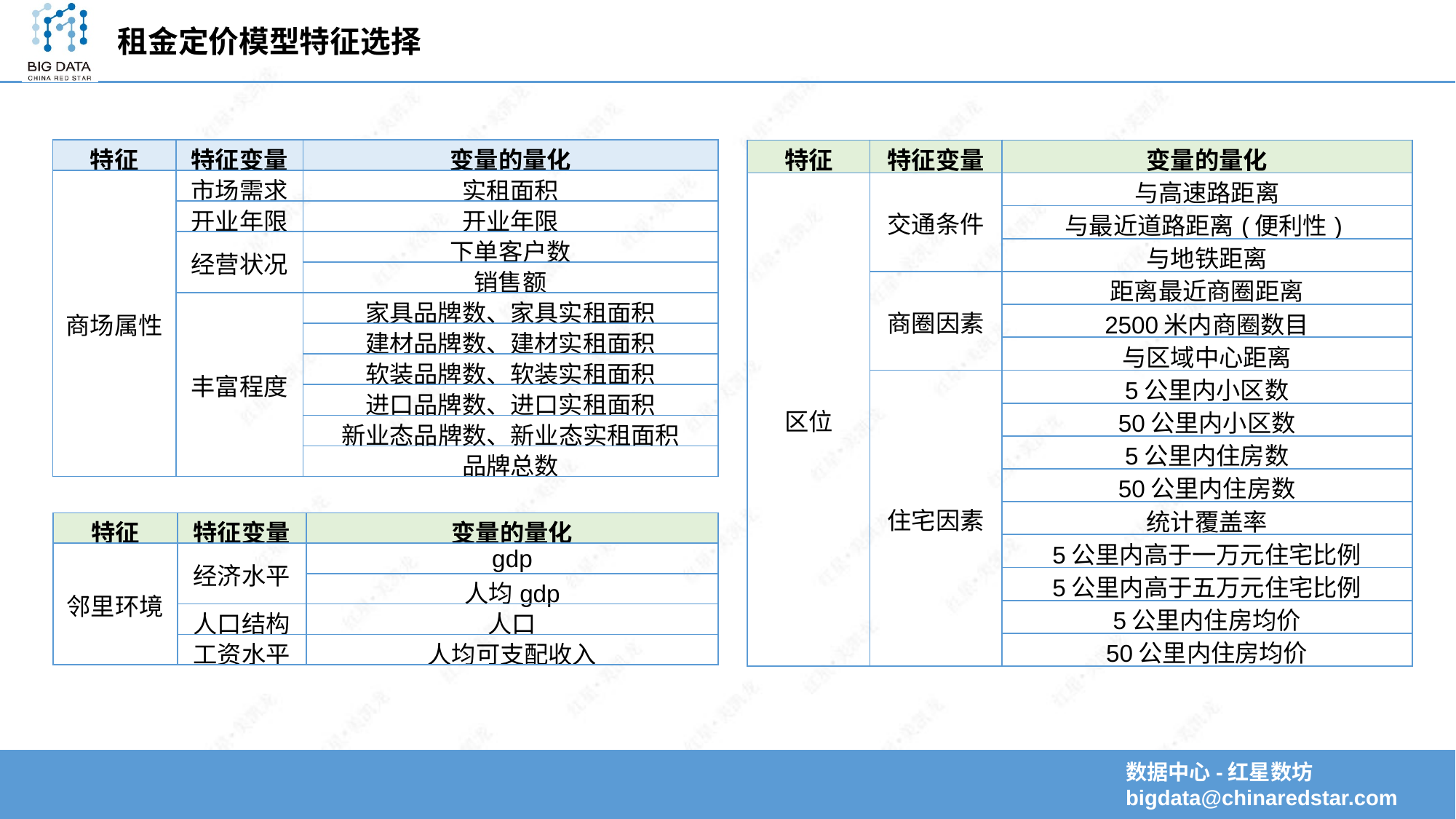

租金定价模型特征选择
| 特征 | 特征变量 | 变量的量化 |
| --- | --- | --- |
| 商场属性 | 市场需求 | 实租面积 |
|  | 开业年限 | 开业年限 |
|  | 经营状况 | 下单客户数 |
|  |  | 销售额 |
|  | 丰富程度 | 家具品牌数、家具实租面积 |
|  |  | 建材品牌数、建材实租面积 |
|  |  | 软装品牌数、软装实租面积 |
|  |  | 进口品牌数、进口实租面积 |
|  |  | 新业态品牌数、新业态实租面积 |
|  |  | 品牌总数 |
| 特征 | 特征变量 | 变量的量化 |
| --- | --- | --- |
| 区位 | 交通条件 | 与高速路距离 |
|  |  | 与最近道路距离(便利性) |
|  |  | 与地铁距离 |
|  | 商圈因素 | 距离最近商圈距离 |
|  |  | 2500米内商圈数目 |
|  |  | 与区域中心距离 |
|  | 住宅因素 | 5公里内小区数 |
|  |  | 50公里内小区数 |
|  |  | 5公里内住房数 |
|  |  | 50公里内住房数 |
|  |  | 统计覆盖率 |
|  |  | 5公里内高于一万元住宅比例 |
|  |  | 5公里内高于五万元住宅比例 |
|  |  | 5公里内住房均价 |
|  |  | 50公里内住房均价 |
| 特征 | 特征变量 | 变量的量化 |
| --- | --- | --- |
| 邻里环境 | 经济水平 | gdp |
|  |  | 人均gdp |
|  | 人口结构 | 人口 |
|  | 工资水平 | 人均可支配收入 |